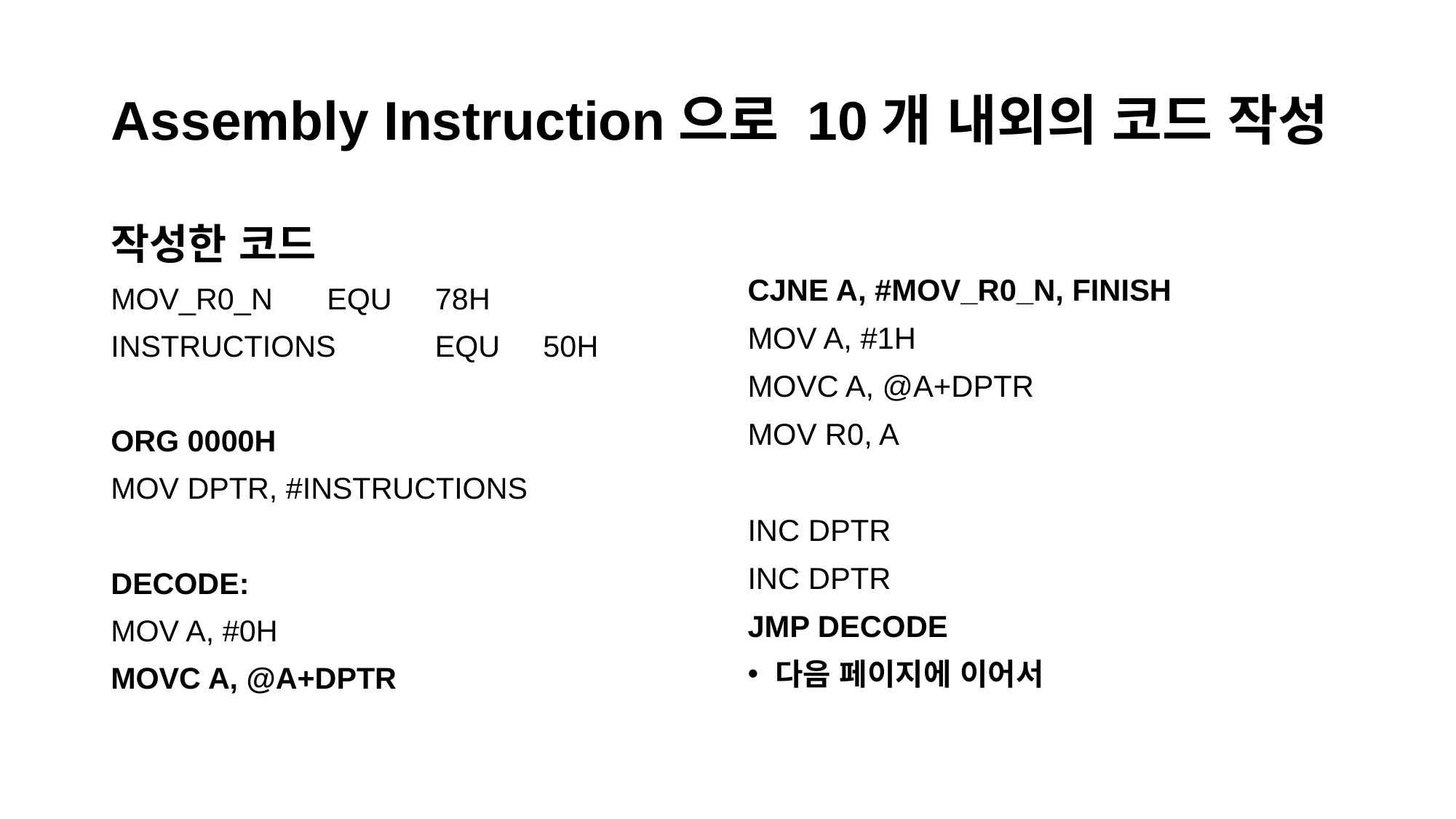

# Assembly Instruction으로 10개 내외의 코드 작성
작성한 코드
MOV_R0_N		EQU	78H
INSTRUCTIONS		EQU	50H

ORG 0000H
MOV DPTR, #INSTRUCTIONS

DECODE:
MOV A, #0H
MOVC A, @A+DPTR

CJNE A, #MOV_R0_N, FINISH
MOV A, #1H
MOVC A, @A+DPTR
MOV R0, A

INC DPTR
INC DPTR
JMP DECODE
다음 페이지에 이어서